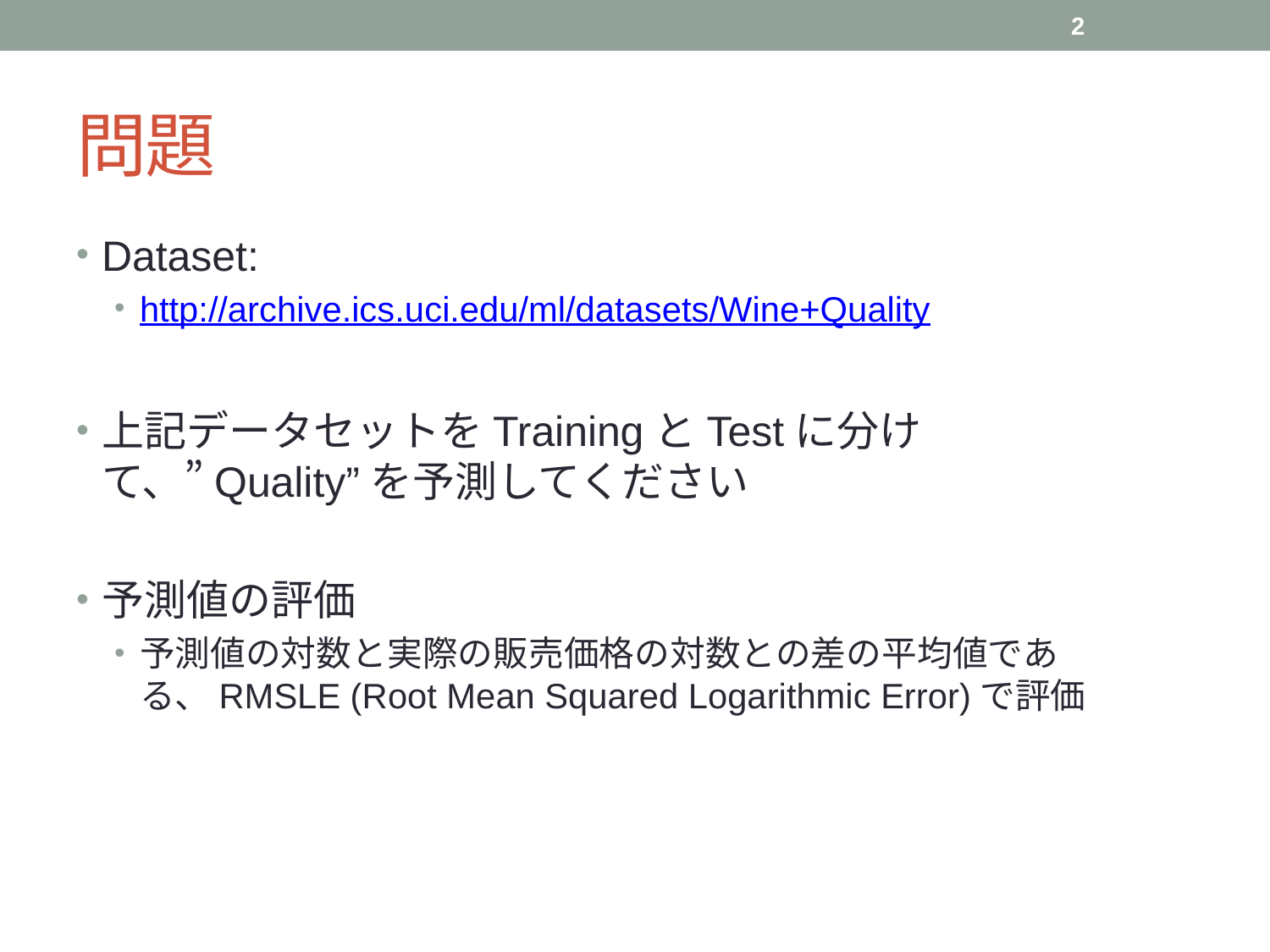

2
# 問題
Dataset:
http://archive.ics.uci.edu/ml/datasets/Wine+Quality

上記データセットをTrainingとTestに分けて、”Quality”を予測してください

予測値の評価
予測値の対数と実際の販売価格の対数との差の平均値である、RMSLE (Root Mean Squared Logarithmic Error)で評価